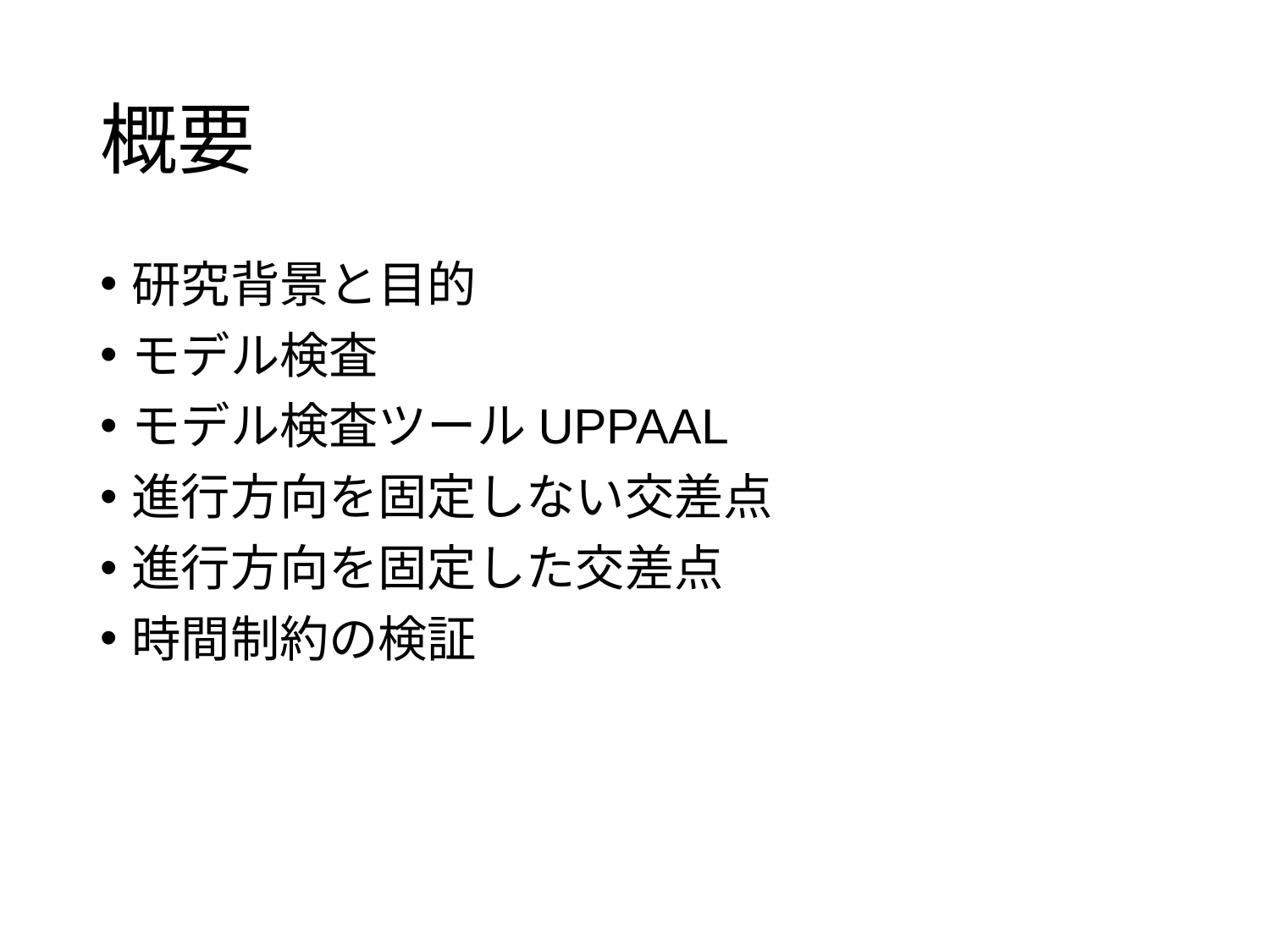

# 概要
研究背景と目的
モデル検査
モデル検査ツールUPPAAL
進行方向を固定しない交差点
進行方向を固定した交差点
時間制約の検証